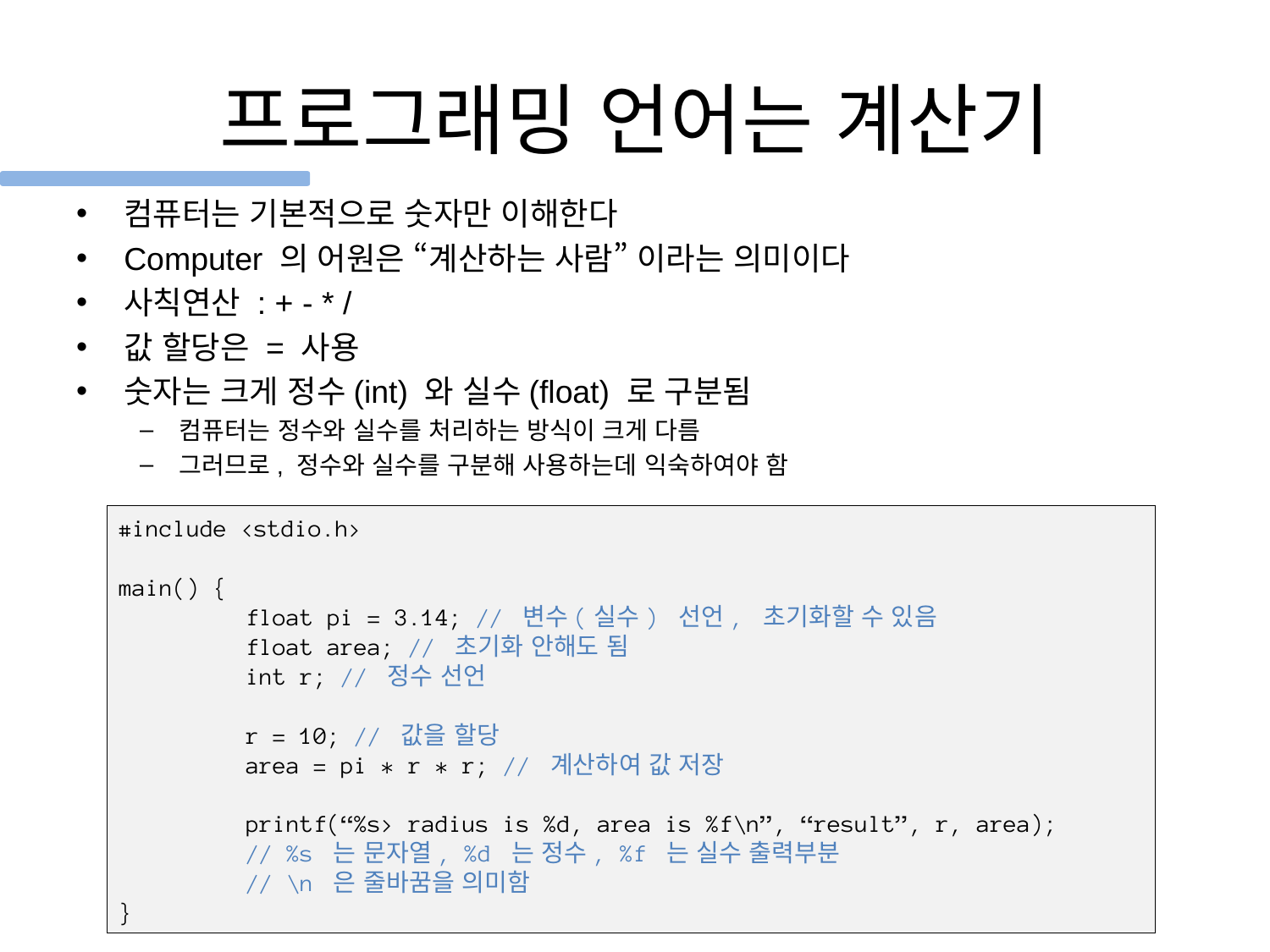

# 프로그래밍 언어는 계산기

컴퓨터는 기본적으로 숫자만 이해한다
Computer 의 어원은 “계산하는 사람” 이라는 의미이다
사칙연산 : + - * /
값 할당은 = 사용
숫자는 크게 정수(int) 와 실수(float) 로 구분됨
컴퓨터는 정수와 실수를 처리하는 방식이 크게 다름
그러므로, 정수와 실수를 구분해 사용하는데 익숙하여야 함
#include <stdio.h>

main() {
	float pi = 3.14; // 변수(실수) 선언, 초기화할 수 있음
	float area; // 초기화 안해도 됨
	int r; // 정수 선언

	r = 10; // 값을 할당
	area = pi * r * r; // 계산하여 값 저장

	printf(“%s> radius is %d, area is %f\n”, “result”, r, area);
	// %s 는 문자열, %d 는 정수, %f 는 실수 출력부분
	// \n 은 줄바꿈을 의미함
}